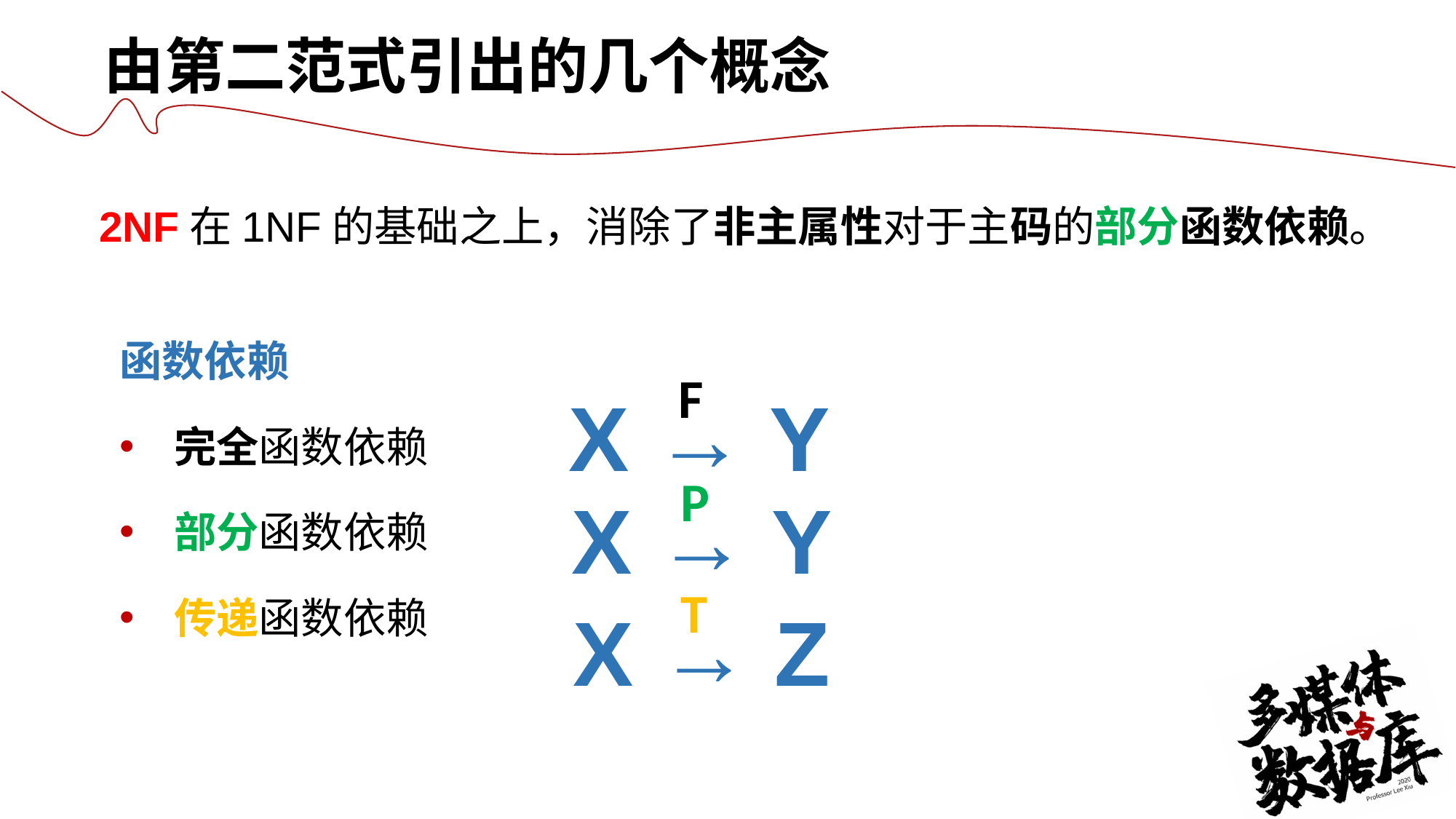

由第二范式引出的几个概念
2NF在1NF的基础之上，消除了非主属性对于主码的部分函数依赖。
函数依赖
完全函数依赖
部分函数依赖
传递函数依赖
F
X → Y
P
X → Y
T
X → Z